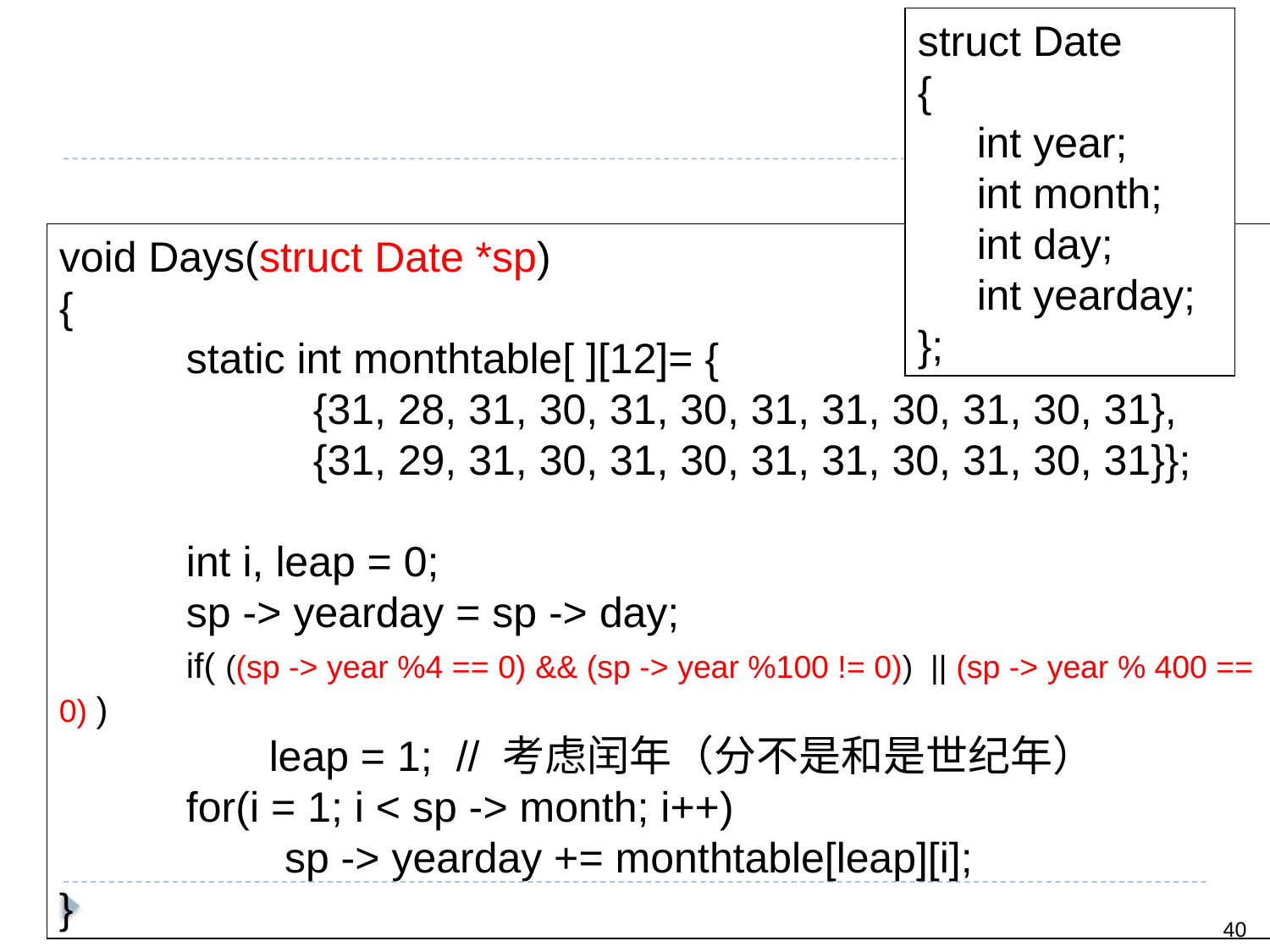

struct Date
{
     int year;
     int month;
     int day;
     int yearday;
};
void Days(struct Date *sp)
{
	static int monthtable[ ][12]= {
		{31, 28, 31, 30, 31, 30, 31, 31, 30, 31, 30, 31},
		{31, 29, 31, 30, 31, 30, 31, 31, 30, 31, 30, 31}};

	int i, leap = 0;
	sp -> yearday = sp -> day;
	if( ((sp -> year %4 == 0) && (sp -> year %100 != 0))  || (sp -> year % 400 == 0) )
	       leap = 1;  // 考虑闰年（分不是和是世纪年）
	for(i = 1; i < sp -> month; i++)
                   sp -> yearday += monthtable[leap][i];
}
40